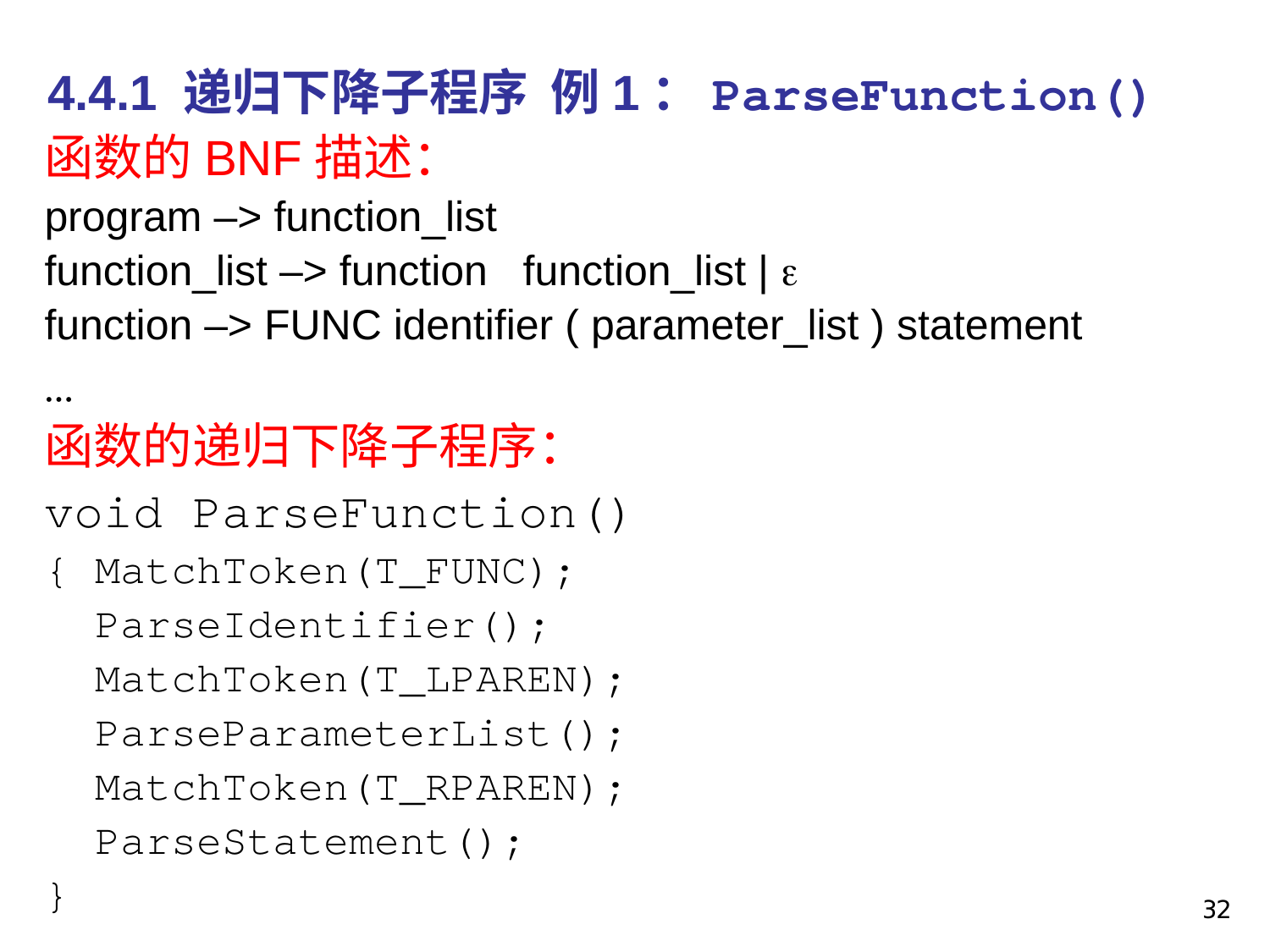

# 4.4.1 递归下降子程序  例1：ParseFunction()
函数的BNF描述：
program –> function_list
function_list –> function   function_list | ε
function –> FUNC identifier ( parameter_list ) statement
…
函数的递归下降子程序：
void ParseFunction()
{ MatchToken(T_FUNC);
  ParseIdentifier();
  MatchToken(T_LPAREN);
  ParseParameterList();
  MatchToken(T_RPAREN);
  ParseStatement();
}
32